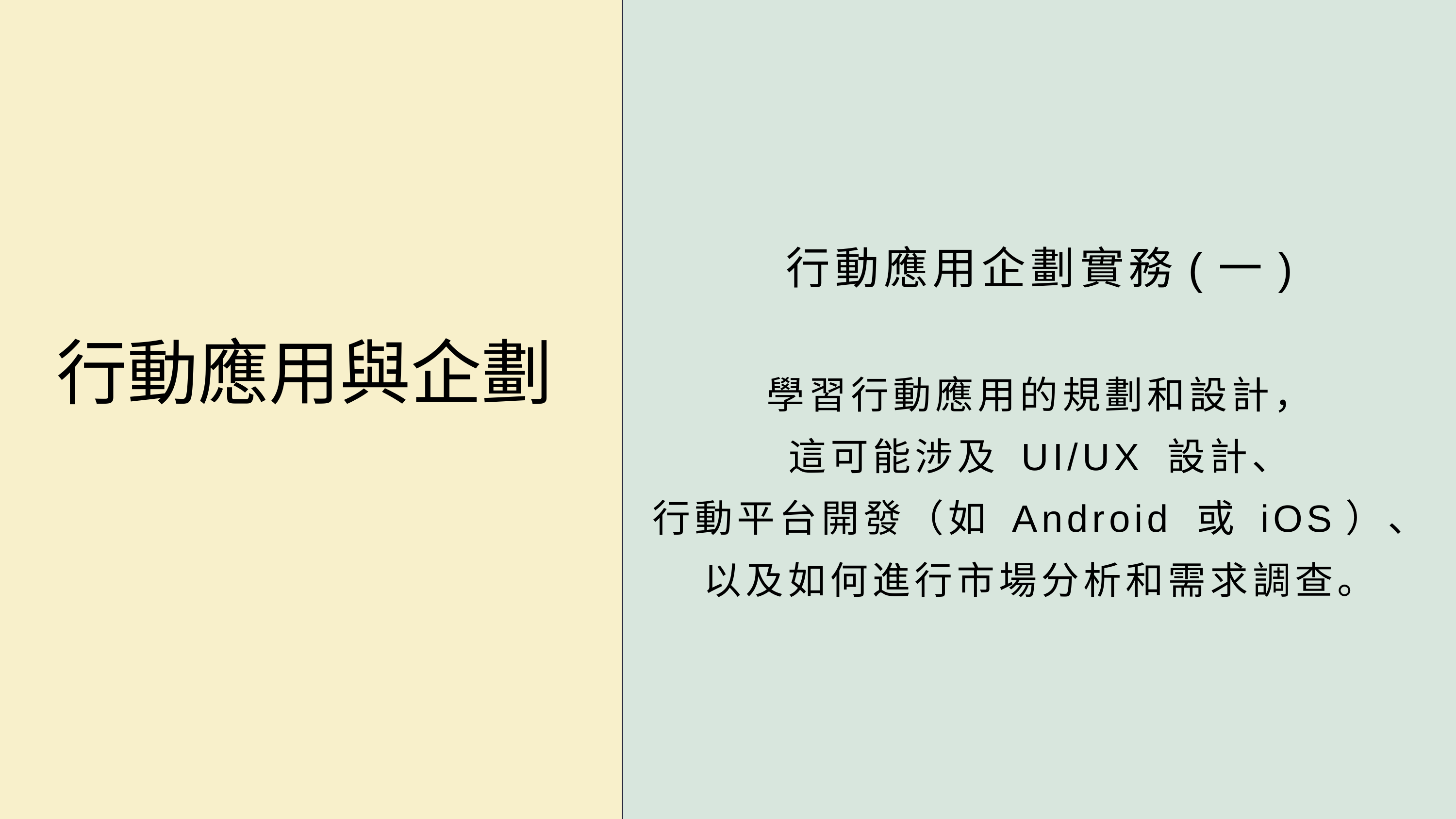

行動應用企劃實務(一)

學習行動應用的規劃和設計，
這可能涉及 UI/UX 設計、
行動平台開發（如 Android 或 iOS）、
以及如何進行市場分析和需求調查。
行動應用與企劃